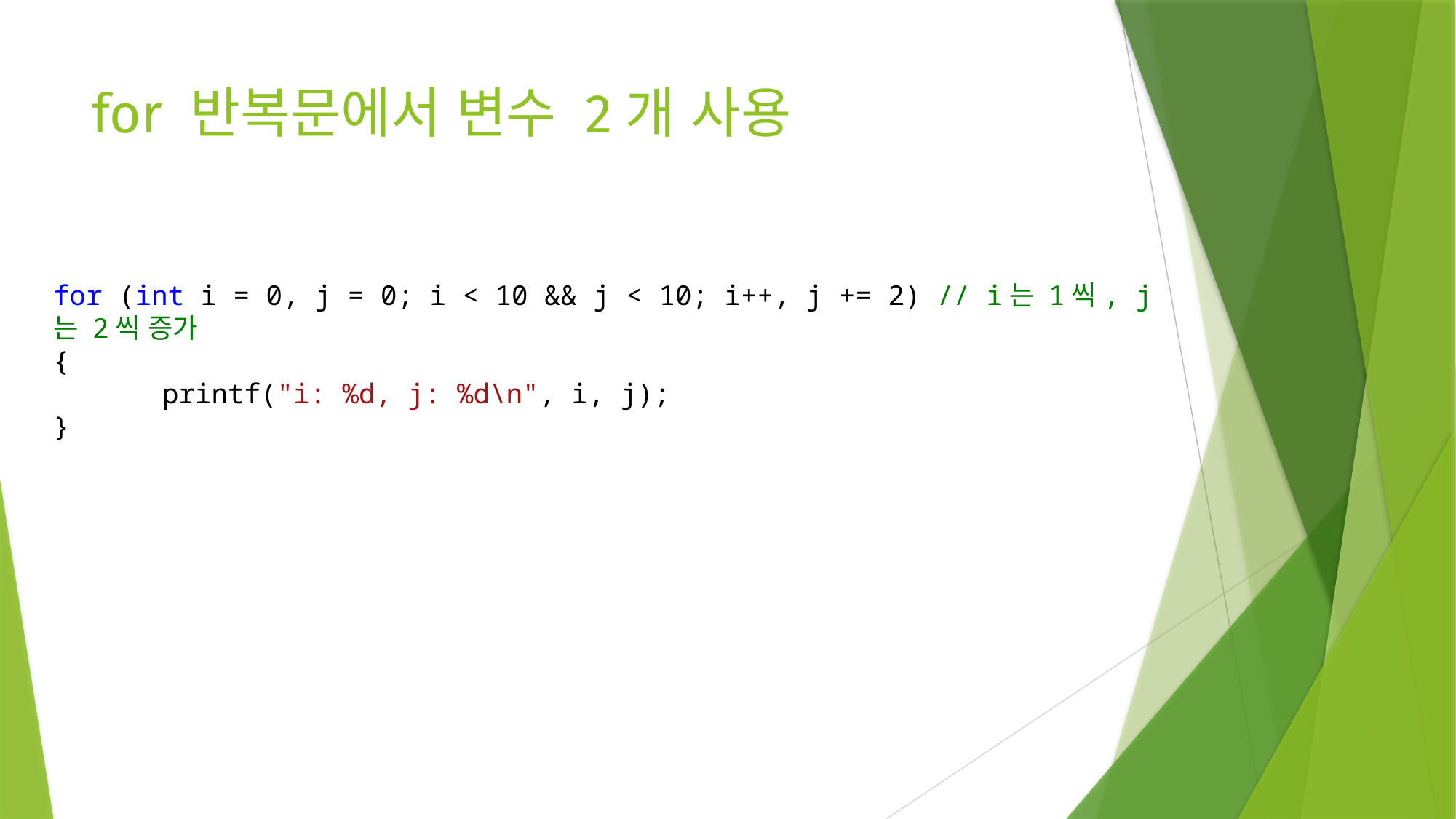

# for 반복문에서 변수 2개 사용
for (int i = 0, j = 0; i < 10 && j < 10; i++, j += 2) // i는 1씩, j는 2씩 증가
{
	printf("i: %d, j: %d\n", i, j);
}